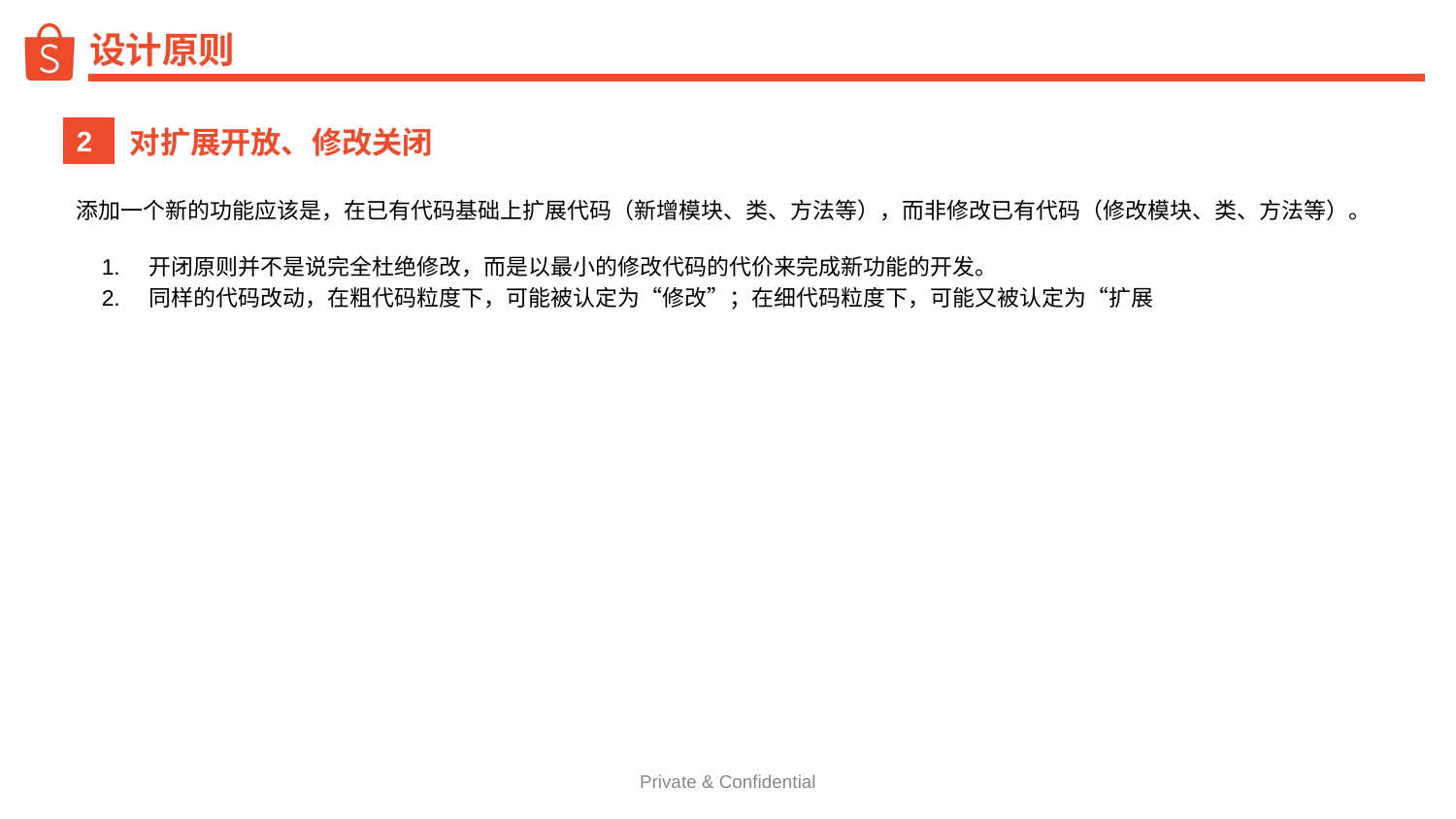

# 设计原则
对扩展开放、修改关闭
2
添加一个新的功能应该是，在已有代码基础上扩展代码（新增模块、类、方法等），而非修改已有代码（修改模块、类、方法等）。

开闭原则并不是说完全杜绝修改，而是以最小的修改代码的代价来完成新功能的开发。
同样的代码改动，在粗代码粒度下，可能被认定为“修改”；在细代码粒度下，可能又被认定为“扩展